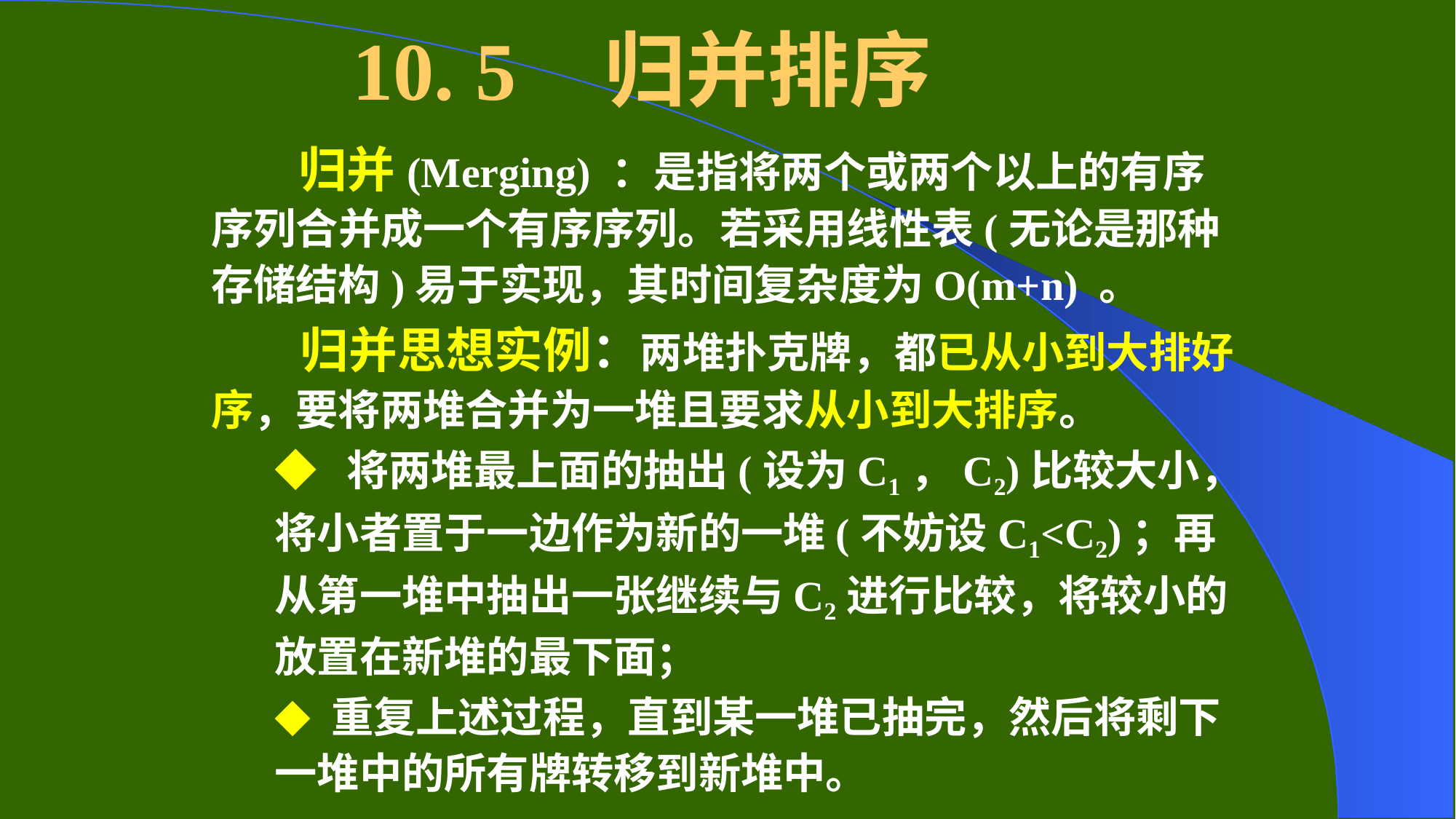

# 10. 5   归并排序
        归并(Merging) ：是指将两个或两个以上的有序序列合并成一个有序序列。若采用线性表(无论是那种存储结构)易于实现，其时间复杂度为O(m+n) 。
       归并思想实例：两堆扑克牌，都已从小到大排好序，要将两堆合并为一堆且要求从小到大排序。
◆  将两堆最上面的抽出(设为C1，C2)比较大小，将小者置于一边作为新的一堆(不妨设C1<C2)；再从第一堆中抽出一张继续与C2进行比较，将较小的放置在新堆的最下面；
◆ 重复上述过程，直到某一堆已抽完，然后将剩下一堆中的所有牌转移到新堆中。